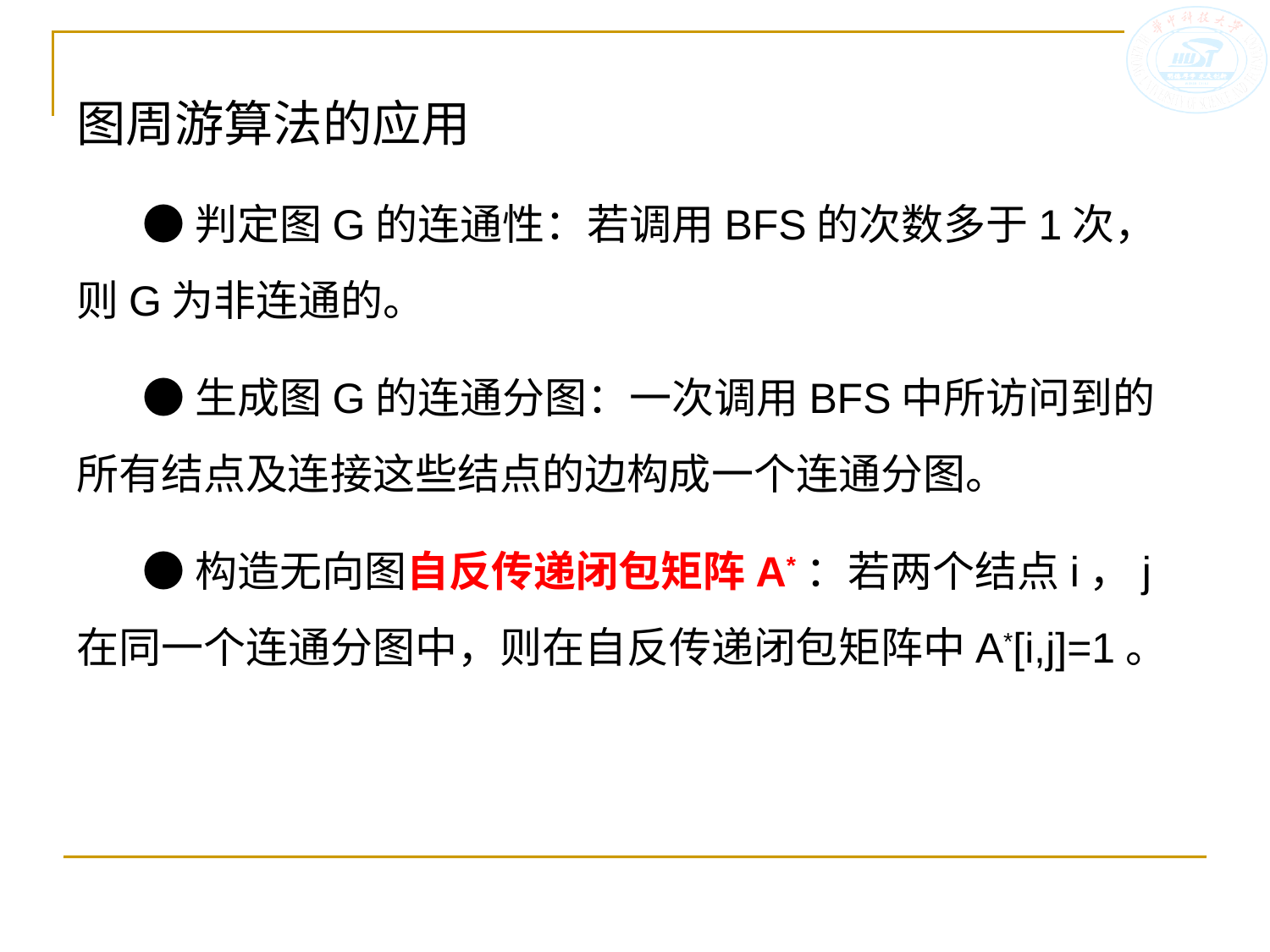

图周游算法的应用
       ●判定图G的连通性：若调用BFS的次数多于1次，则G为非连通的。
       ●生成图G的连通分图：一次调用BFS中所访问到的所有结点及连接这些结点的边构成一个连通分图。
       ●构造无向图自反传递闭包矩阵A*：若两个结点i，j在同一个连通分图中，则在自反传递闭包矩阵中A*[i,j]=1。